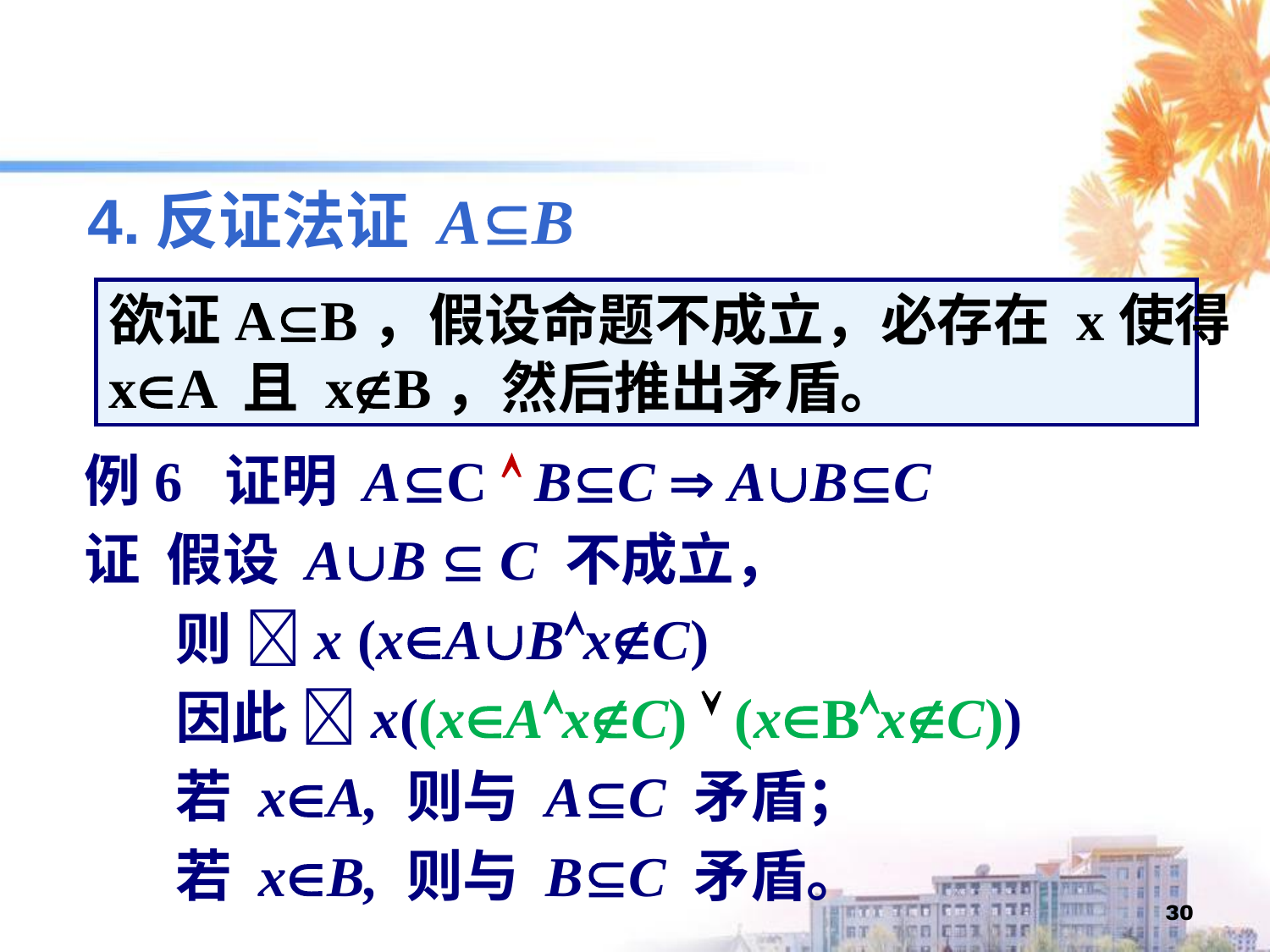

# 4.反证法证 A⊆B
欲证A⊆B，假设命题不成立，必存在 x使得
x∈A 且 x∉B，然后推出矛盾。
例6  证明 A⊆C ∧ B⊆C ⇒ A∪B⊆C
证  假设 A∪B ⊆ C 不成立，
      则 ∃x (x∈A∪B∧x∉C)
      因此 ∃x((x∈A∧x∉C) ∨ (x∈B∧x∉C))
      若 x∈A, 则与 A⊆C 矛盾；
      若 x∈B, 则与 B⊆C 矛盾。

30